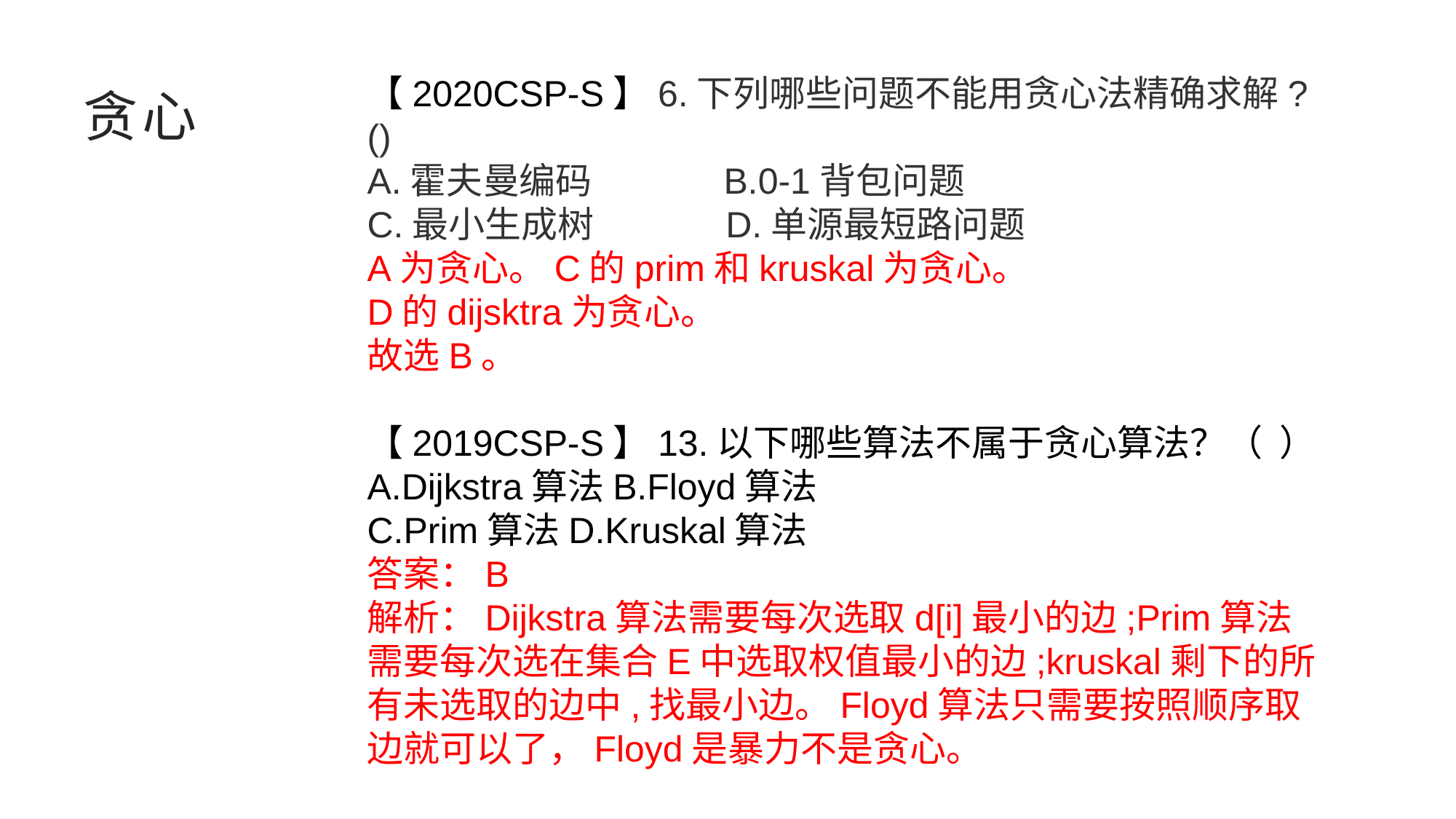

【2020CSP-S】6.下列哪些问题不能用贪心法精确求解?()
A.霍夫曼编码               B.0-1背包问题
C.最小生成树               D.单源最短路问题
A为贪心。C的prim和kruskal为贪心。
D的dijsktra为贪心。
故选B。

【2019CSP-S】13.以下哪些算法不属于贪心算法？（  ）
A.Dijkstra算法B.Floyd算法
C.Prim算法D.Kruskal算法
答案：B
解析：Dijkstra算法需要每次选取d[i]最小的边;Prim算法需要每次选在集合E中选取权值最小的边;kruskal剩下的所有未选取的边中,找最小边。Floyd算法只需要按照顺序取边就可以了，Floyd是暴力不是贪心。
# 贪心